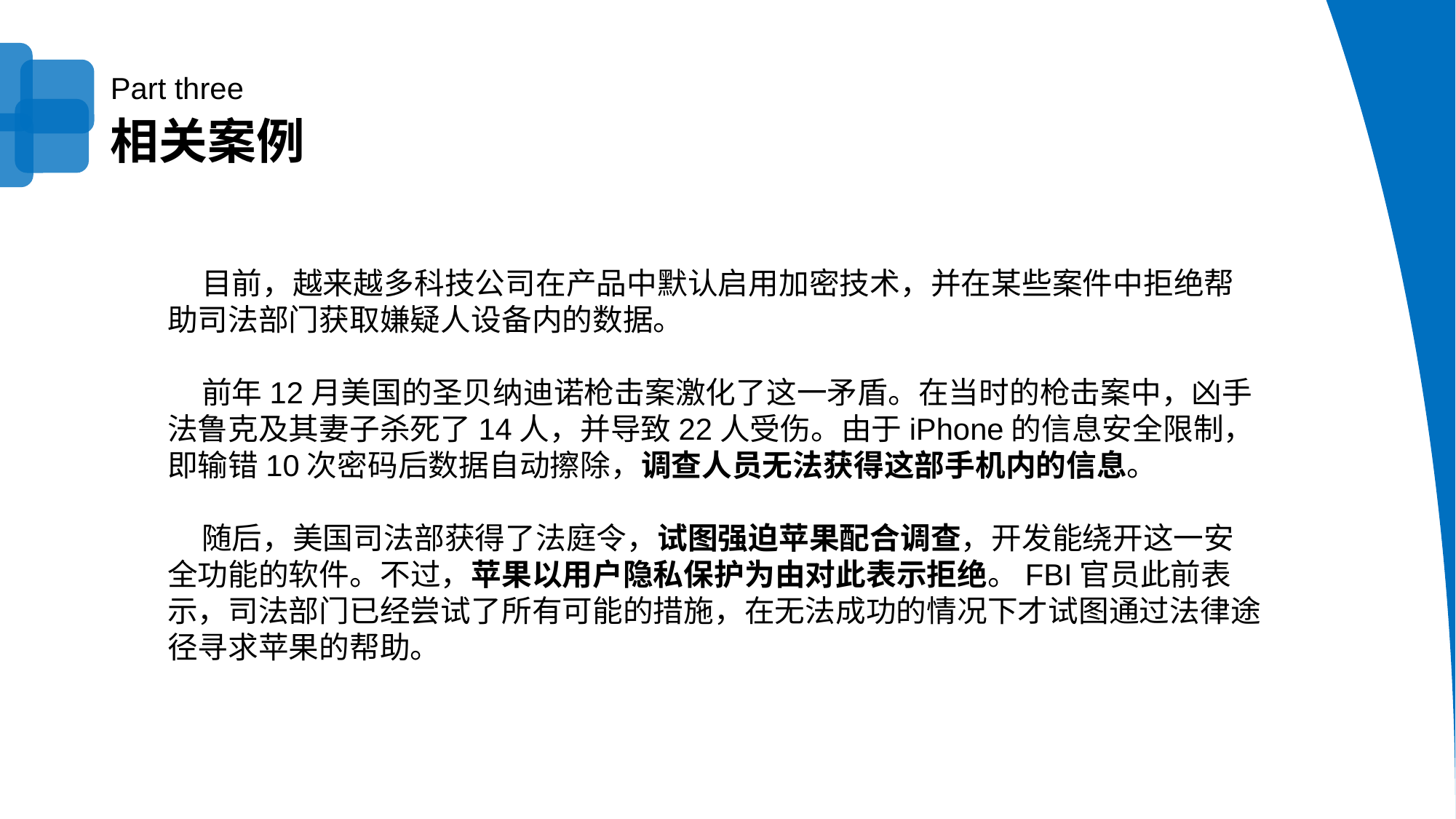

Part three
相关案例
    目前，越来越多科技公司在产品中默认启用加密技术，并在某些案件中拒绝帮助司法部门获取嫌疑人设备内的数据。

    前年12月美国的圣贝纳迪诺枪击案激化了这一矛盾。在当时的枪击案中，凶手法鲁克及其妻子杀死了14人，并导致22人受伤。由于iPhone的信息安全限制，即输错10次密码后数据自动擦除，调查人员无法获得这部手机内的信息。

    随后，美国司法部获得了法庭令，试图强迫苹果配合调查，开发能绕开这一安全功能的软件。不过，苹果以用户隐私保护为由对此表示拒绝。FBI官员此前表示，司法部门已经尝试了所有可能的措施，在无法成功的情况下才试图通过法律途径寻求苹果的帮助。